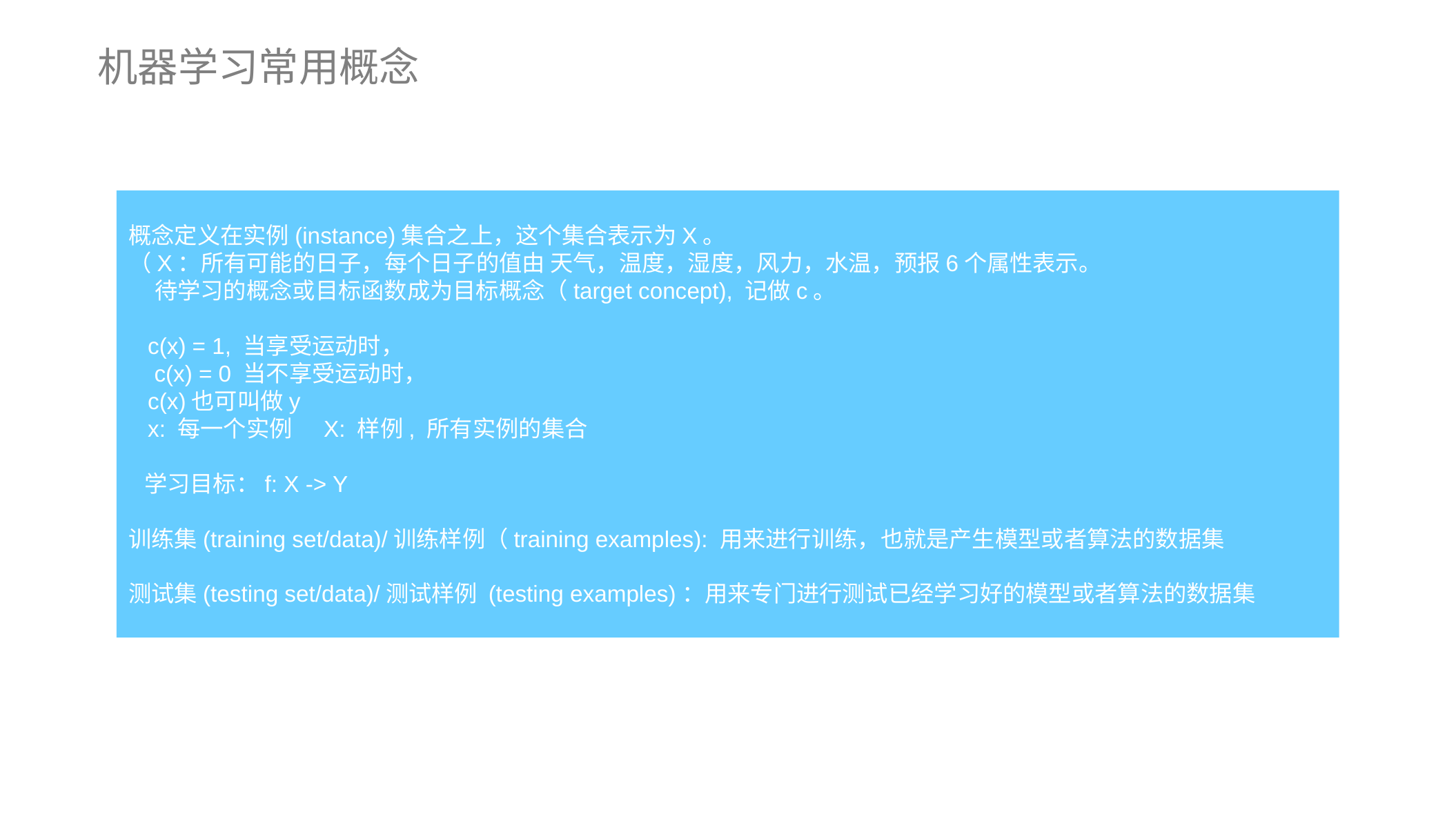

机器学习常用概念
概念定义在实例(instance)集合之上，这个集合表示为X。
（X：所有可能的日子，每个日子的值由 天气，温度，湿度，风力，水温，预报6个属性表示。
    待学习的概念或目标函数成为目标概念（target concept), 记做c。

   c(x) = 1, 当享受运动时，
    c(x) = 0 当不享受运动时，
   c(x)也可叫做y
   x: 每一个实例     X: 样例, 所有实例的集合

  学习目标：f: X -> Y

训练集(training set/data)/训练样例（training examples): 用来进行训练，也就是产生模型或者算法的数据集

测试集(testing set/data)/测试样例 (testing examples)：用来专门进行测试已经学习好的模型或者算法的数据集